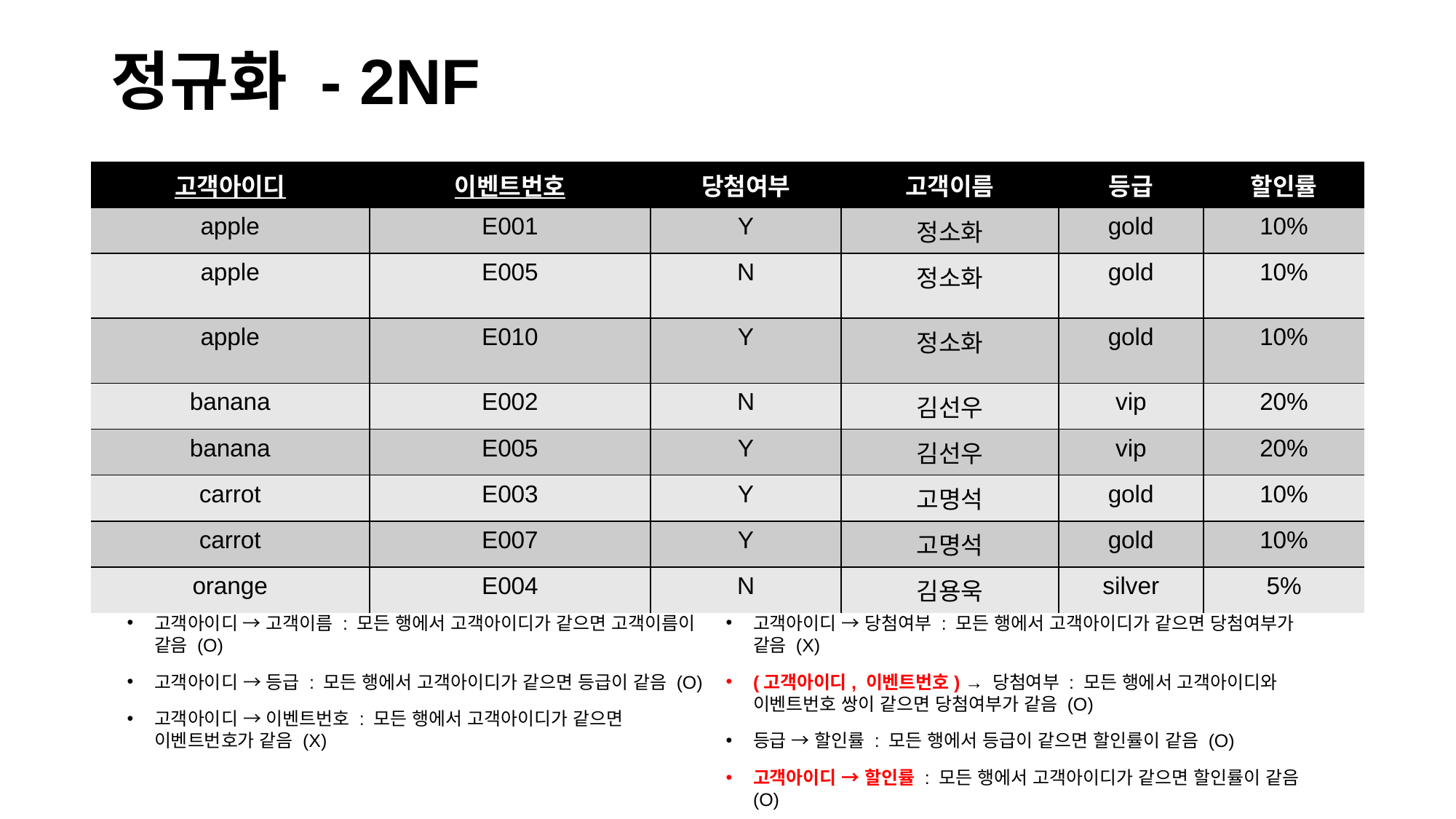

# 정규화 - 2NF
| 고객아이디 | 이벤트번호 | 당첨여부 | 고객이름 | 등급 | 할인률 |
| --- | --- | --- | --- | --- | --- |
| apple | E001 | Y | 정소화 | gold | 10% |
| apple | E005 | N | 정소화 | gold | 10% |
| apple | E010 | Y | 정소화 | gold | 10% |
| banana | E002 | N | 김선우 | vip | 20% |
| banana | E005 | Y | 김선우 | vip | 20% |
| carrot | E003 | Y | 고명석 | gold | 10% |
| carrot | E007 | Y | 고명석 | gold | 10% |
| orange | E004 | N | 김용욱 | silver | 5% |
고객아이디 → 고객이름 : 모든 행에서 고객아이디가 같으면 고객이름이 같음 (O)
고객아이디 → 등급 : 모든 행에서 고객아이디가 같으면 등급이 같음 (O)
고객아이디 → 이벤트번호 : 모든 행에서 고객아이디가 같으면 이벤트번호가 같음 (X)
고객아이디 → 당첨여부 : 모든 행에서 고객아이디가 같으면 당첨여부가 같음 (X)
(고객아이디, 이벤트번호) → 당첨여부 : 모든 행에서 고객아이디와 이벤트번호 쌍이 같으면 당첨여부가 같음 (O)
등급 → 할인률 : 모든 행에서 등급이 같으면 할인률이 같음 (O)
고객아이디 → 할인률 : 모든 행에서 고객아이디가 같으면 할인률이 같음(O)